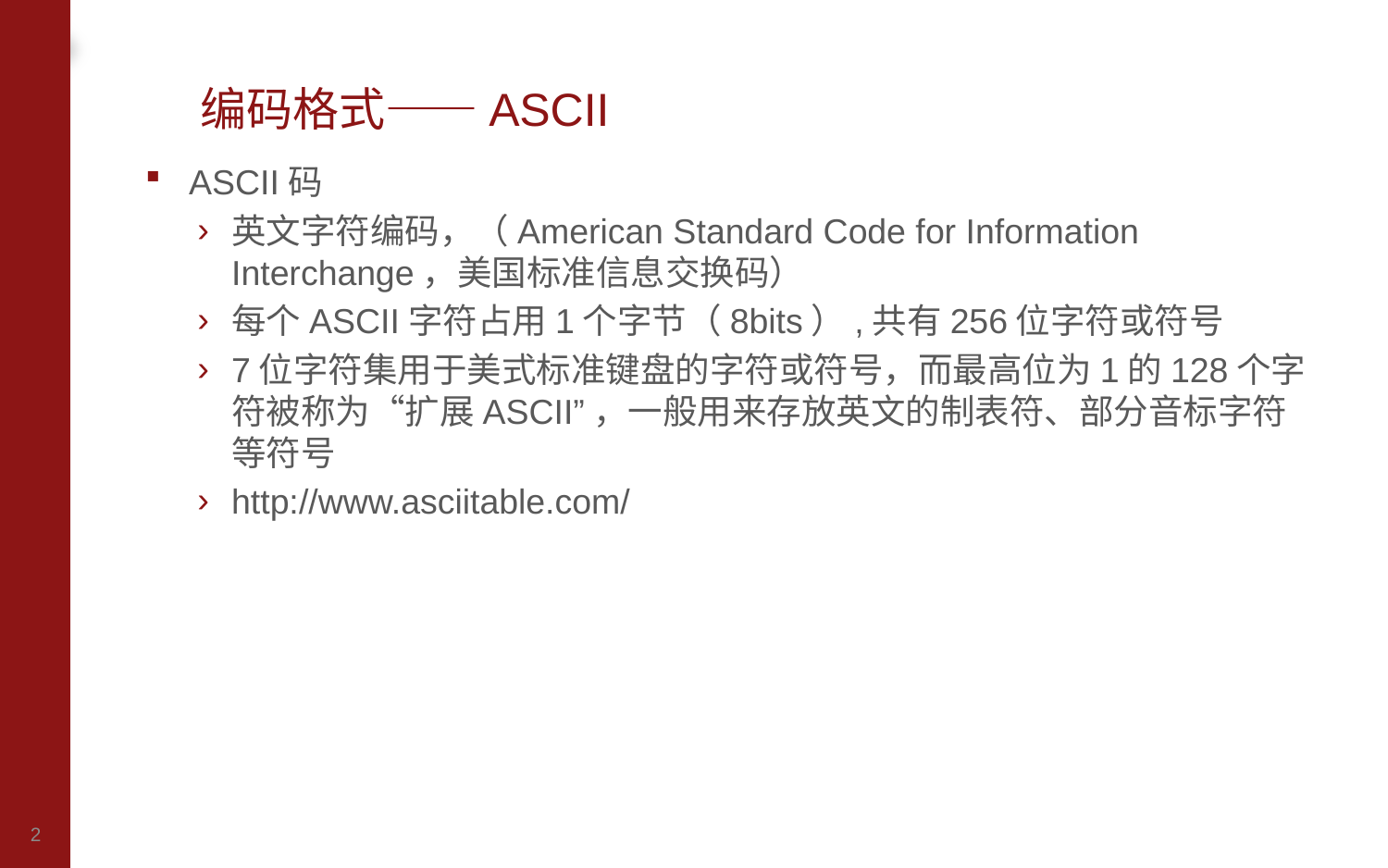

# 编码格式——ASCII
ASCII码
英文字符编码，（American Standard Code for Information Interchange，美国标准信息交换码）
每个ASCII字符占用1个字节（8bits）,共有256位字符或符号
7位字符集用于美式标准键盘的字符或符号，而最高位为1的128个字符被称为“扩展ASCII”，一般用来存放英文的制表符、部分音标字符等符号
http://www.asciitable.com/

2